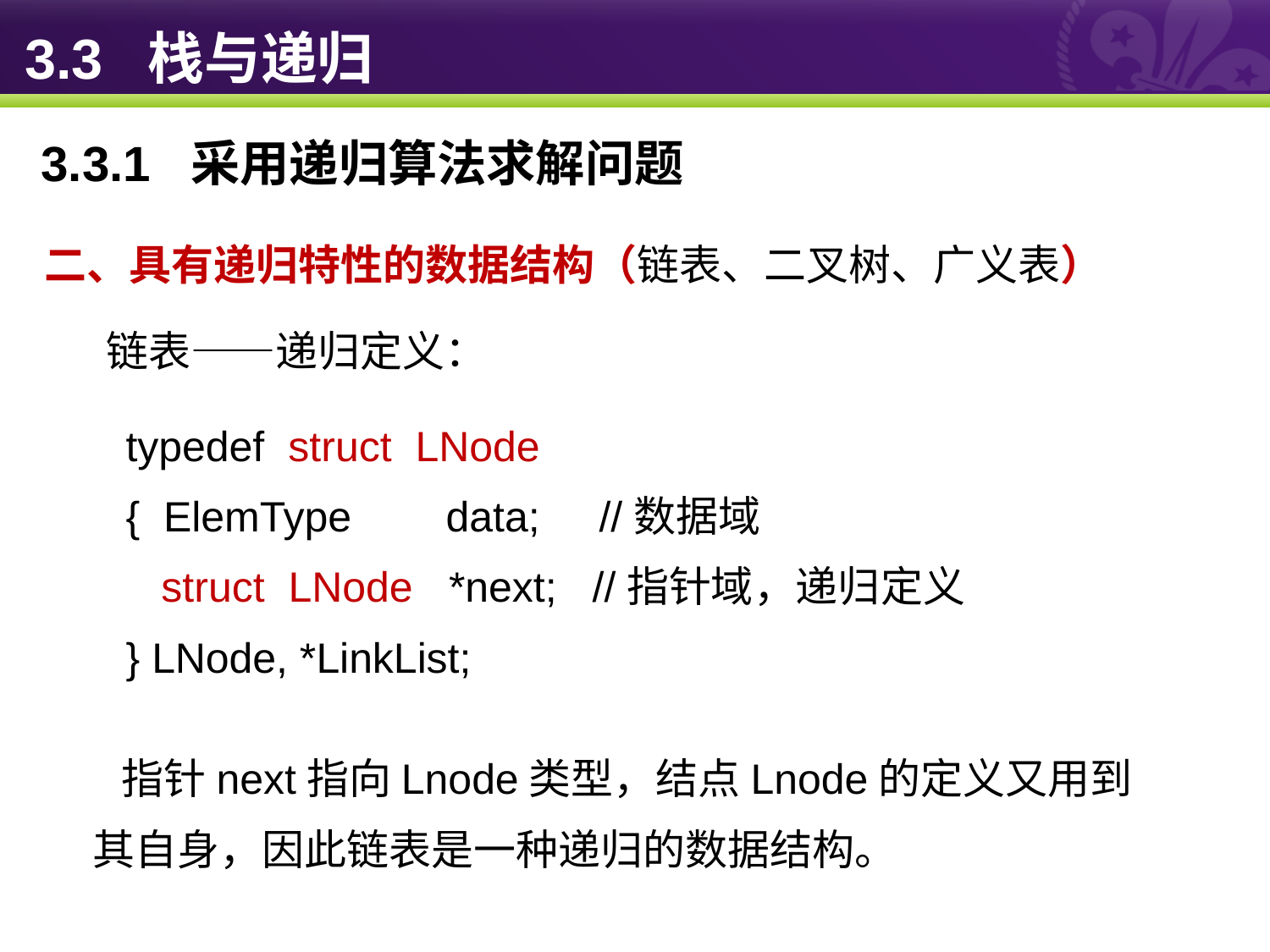

# 3.3  栈与递归
3.3.1  采用递归算法求解问题
二、具有递归特性的数据结构（链表、二叉树、广义表）

链表——递归定义：
typedef  struct  LNode
{  ElemType        data;     //数据域
   struct  LNode   *next;   //指针域，递归定义
} LNode, *LinkList;
  指针next指向Lnode类型，结点Lnode的定义又用到其自身，因此链表是一种递归的数据结构。